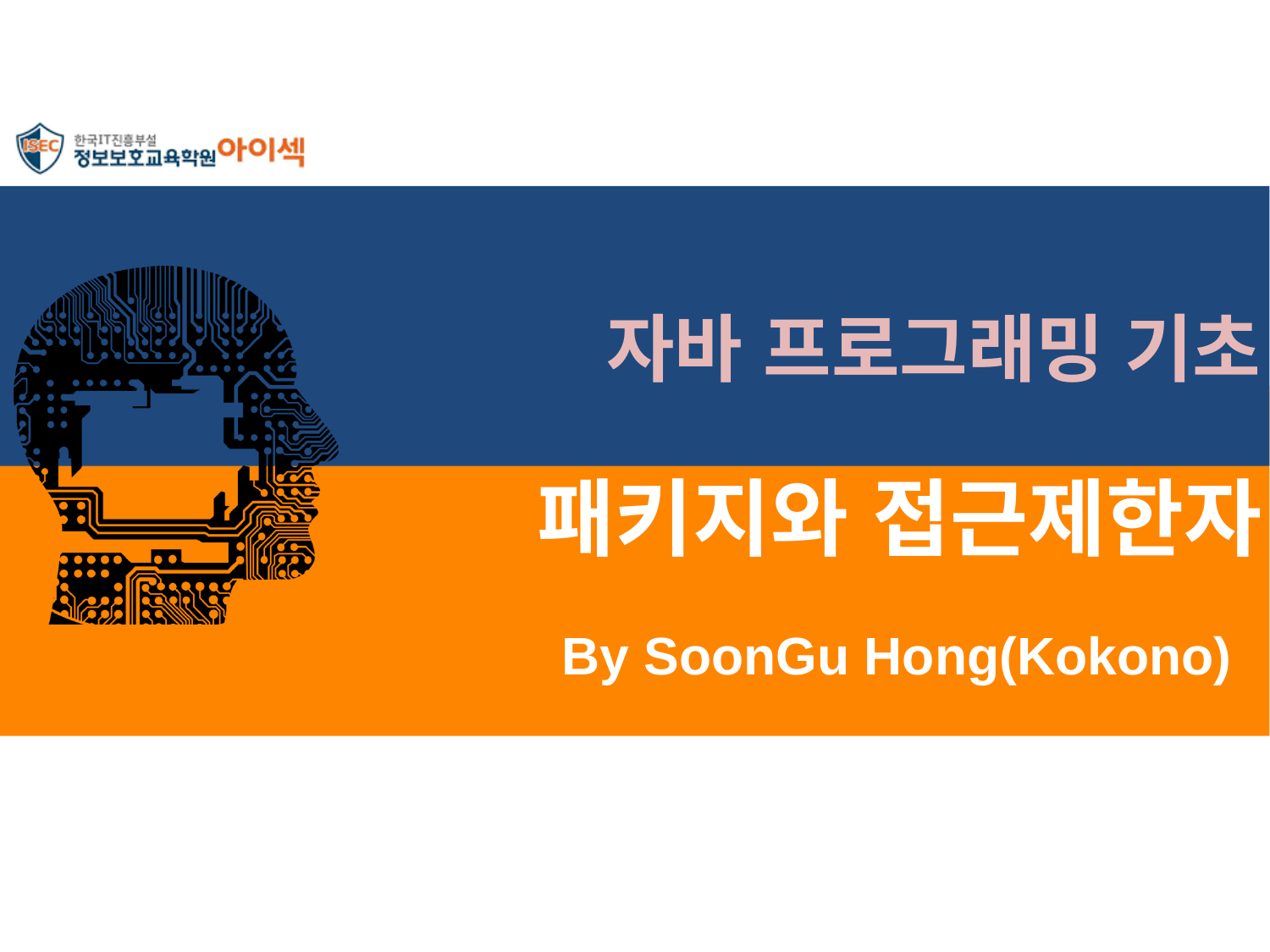

자바 프로그래밍 기초
# 패키지와 접근제한자
By SoonGu Hong(Kokono)